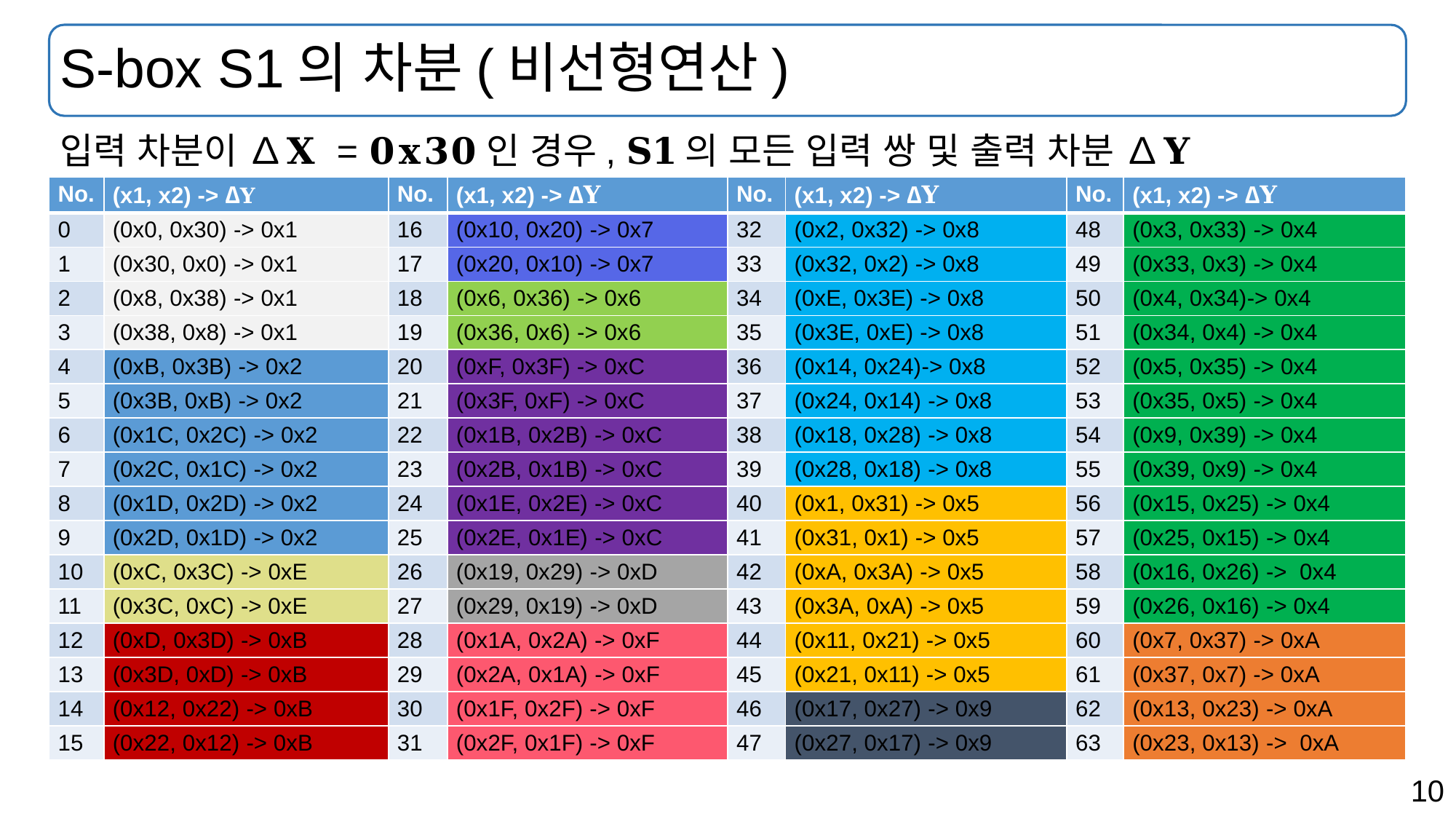

# S-box S1의 차분(비선형연산)
입력 차분이 ∆𝐗 = 𝟎𝐱𝟑𝟎인 경우, 𝐒𝟏의 모든 입력 쌍 및 출력 차분 ∆𝐘

| No. | (x1, x2) -> ∆𝐘 | No. | (x1, x2) -> ∆𝐘 | No. | (x1, x2) -> ∆𝐘 | No. | (x1, x2) -> ∆𝐘 |
| --- | --- | --- | --- | --- | --- | --- | --- |
| 0 | (0x0, 0x30) -> 0x1 | 16 | (0x10, 0x20) -> 0x7 | 32 | (0x2, 0x32) -> 0x8 | 48 | (0x3, 0x33) -> 0x4 |
| 1 | (0x30, 0x0) -> 0x1 | 17 | (0x20, 0x10) -> 0x7 | 33 | (0x32, 0x2) -> 0x8 | 49 | (0x33, 0x3) -> 0x4 |
| 2 | (0x8, 0x38) -> 0x1 | 18 | (0x6, 0x36) -> 0x6 | 34 | (0xE, 0x3E) -> 0x8 | 50 | (0x4, 0x34)-> 0x4 |
| 3 | (0x38, 0x8) -> 0x1 | 19 | (0x36, 0x6) -> 0x6 | 35 | (0x3E, 0xE) -> 0x8 | 51 | (0x34, 0x4) -> 0x4 |
| 4 | (0xB, 0x3B) -> 0x2 | 20 | (0xF, 0x3F) -> 0xC | 36 | (0x14, 0x24)-> 0x8 | 52 | (0x5, 0x35) -> 0x4 |
| 5 | (0x3B, 0xB) -> 0x2 | 21 | (0x3F, 0xF) -> 0xC | 37 | (0x24, 0x14) -> 0x8 | 53 | (0x35, 0x5) -> 0x4 |
| 6 | (0x1C, 0x2C) -> 0x2 | 22 | (0x1B, 0x2B) -> 0xC | 38 | (0x18, 0x28) -> 0x8 | 54 | (0x9, 0x39) -> 0x4 |
| 7 | (0x2C, 0x1C) -> 0x2 | 23 | (0x2B, 0x1B) -> 0xC | 39 | (0x28, 0x18) -> 0x8 | 55 | (0x39, 0x9) -> 0x4 |
| 8 | (0x1D, 0x2D) -> 0x2 | 24 | (0x1E, 0x2E) -> 0xC | 40 | (0x1, 0x31) -> 0x5 | 56 | (0x15, 0x25) -> 0x4 |
| 9 | (0x2D, 0x1D) -> 0x2 | 25 | (0x2E, 0x1E) -> 0xC | 41 | (0x31, 0x1) -> 0x5 | 57 | (0x25, 0x15) -> 0x4 |
| 10 | (0xC, 0x3C) -> 0xE | 26 | (0x19, 0x29) -> 0xD | 42 | (0xA, 0x3A) -> 0x5 | 58 | (0x16, 0x26) -> 0x4 |
| 11 | (0x3C, 0xC) -> 0xE | 27 | (0x29, 0x19) -> 0xD | 43 | (0x3A, 0xA) -> 0x5 | 59 | (0x26, 0x16) -> 0x4 |
| 12 | (0xD, 0x3D) -> 0xB | 28 | (0x1A, 0x2A) -> 0xF | 44 | (0x11, 0x21) -> 0x5 | 60 | (0x7, 0x37) -> 0xA |
| 13 | (0x3D, 0xD) -> 0xB | 29 | (0x2A, 0x1A) -> 0xF | 45 | (0x21, 0x11) -> 0x5 | 61 | (0x37, 0x7) -> 0xA |
| 14 | (0x12, 0x22) -> 0xB | 30 | (0x1F, 0x2F) -> 0xF | 46 | (0x17, 0x27) -> 0x9 | 62 | (0x13, 0x23) -> 0xA |
| 15 | (0x22, 0x12) -> 0xB | 31 | (0x2F, 0x1F) -> 0xF | 47 | (0x27, 0x17) -> 0x9 | 63 | (0x23, 0x13) -> 0xA |